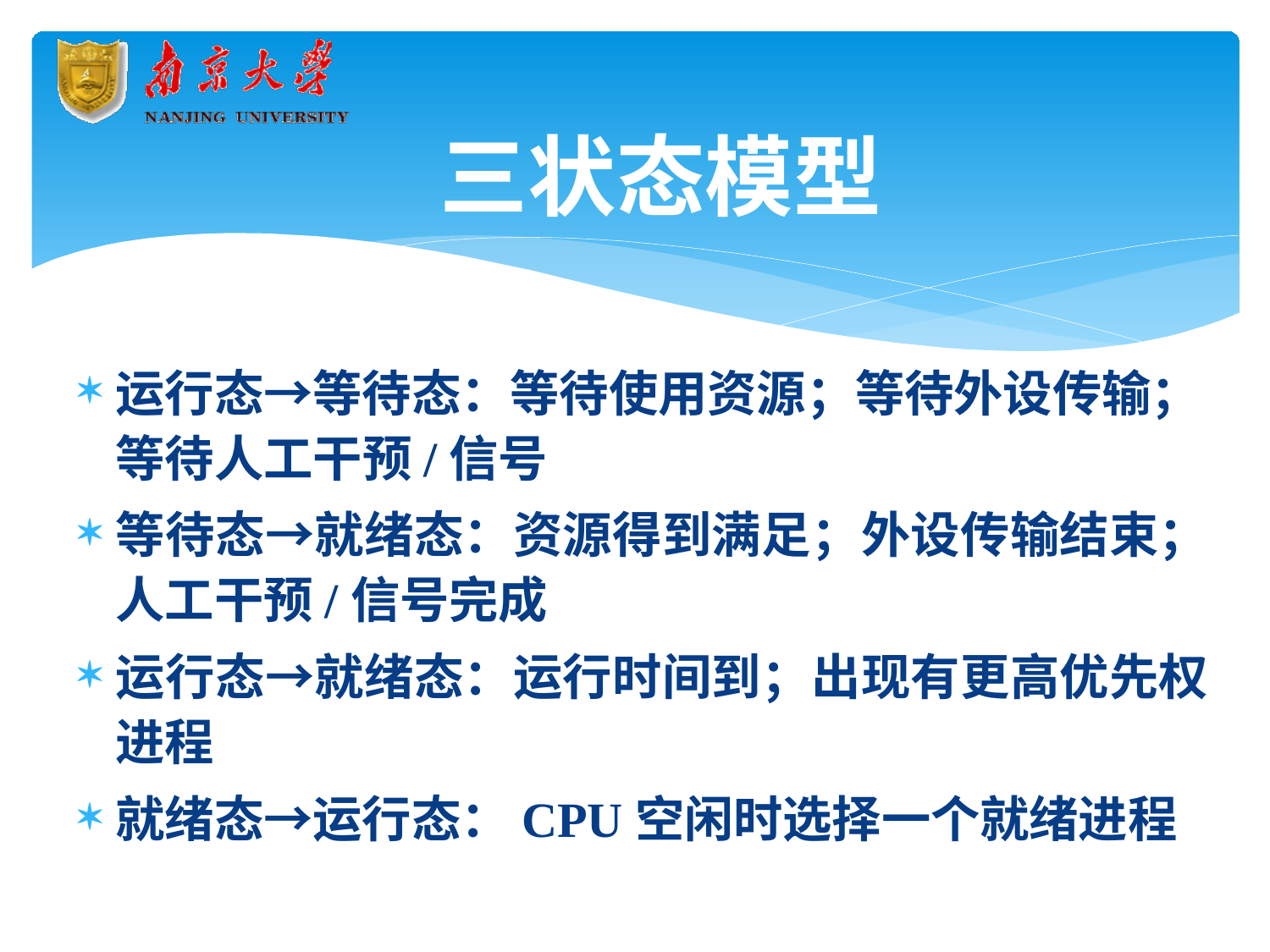

# 三状态模型
运行态→等待态：等待使用资源；等待外设传输； 等待人工干预/信号
等待态→就绪态：资源得到满足；外设传输结束； 人工干预/信号完成
运行态→就绪态：运行时间到；出现有更高优先权 进程
就绪态→运行态：CPU空闲时选择一个就绪进程